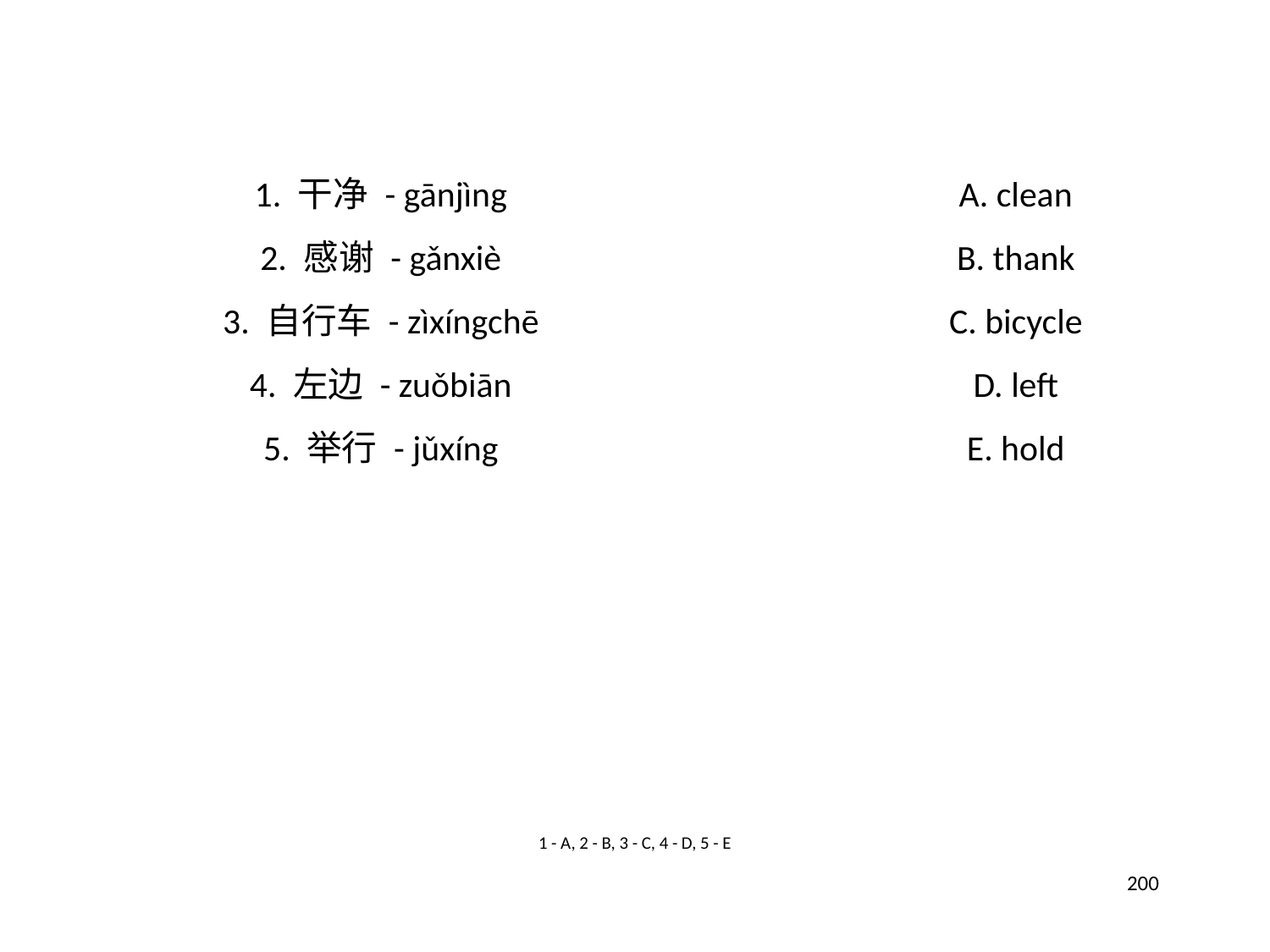

1. 干净 - gānjìng

A. clean

2. 感谢 - gǎnxiè

B. thank

3. 自行车 - zìxíngchē

C. bicycle

4. 左边 - zuǒbiān

D. left

5. 举行 - jǔxíng

E. hold
1 - A, 2 - B, 3 - C, 4 - D, 5 - E

200